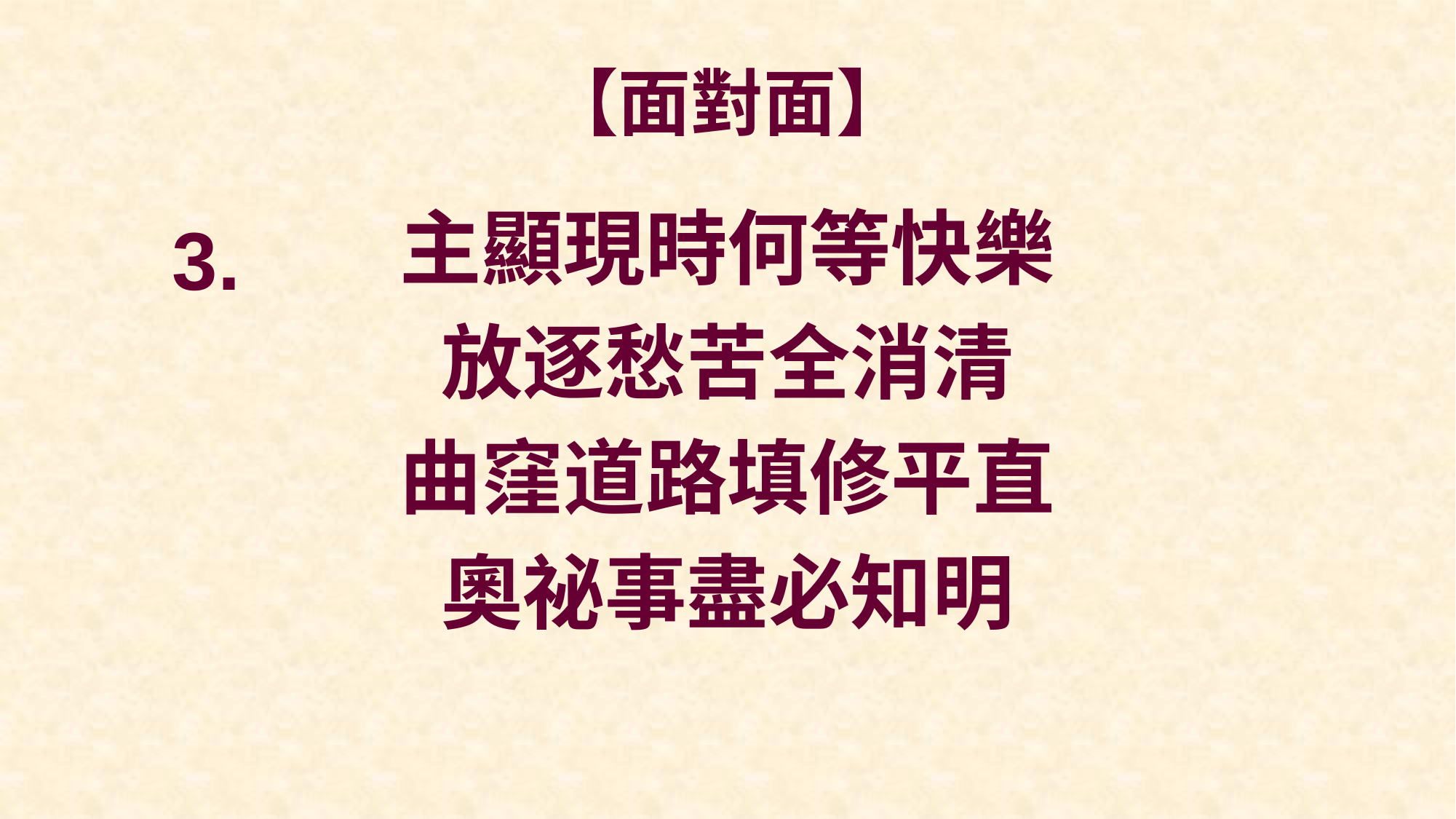

# 【面對面】
主顯現時何等快樂
放逐愁苦全消清
曲窪道路填修平直
奧祕事盡必知明
3.